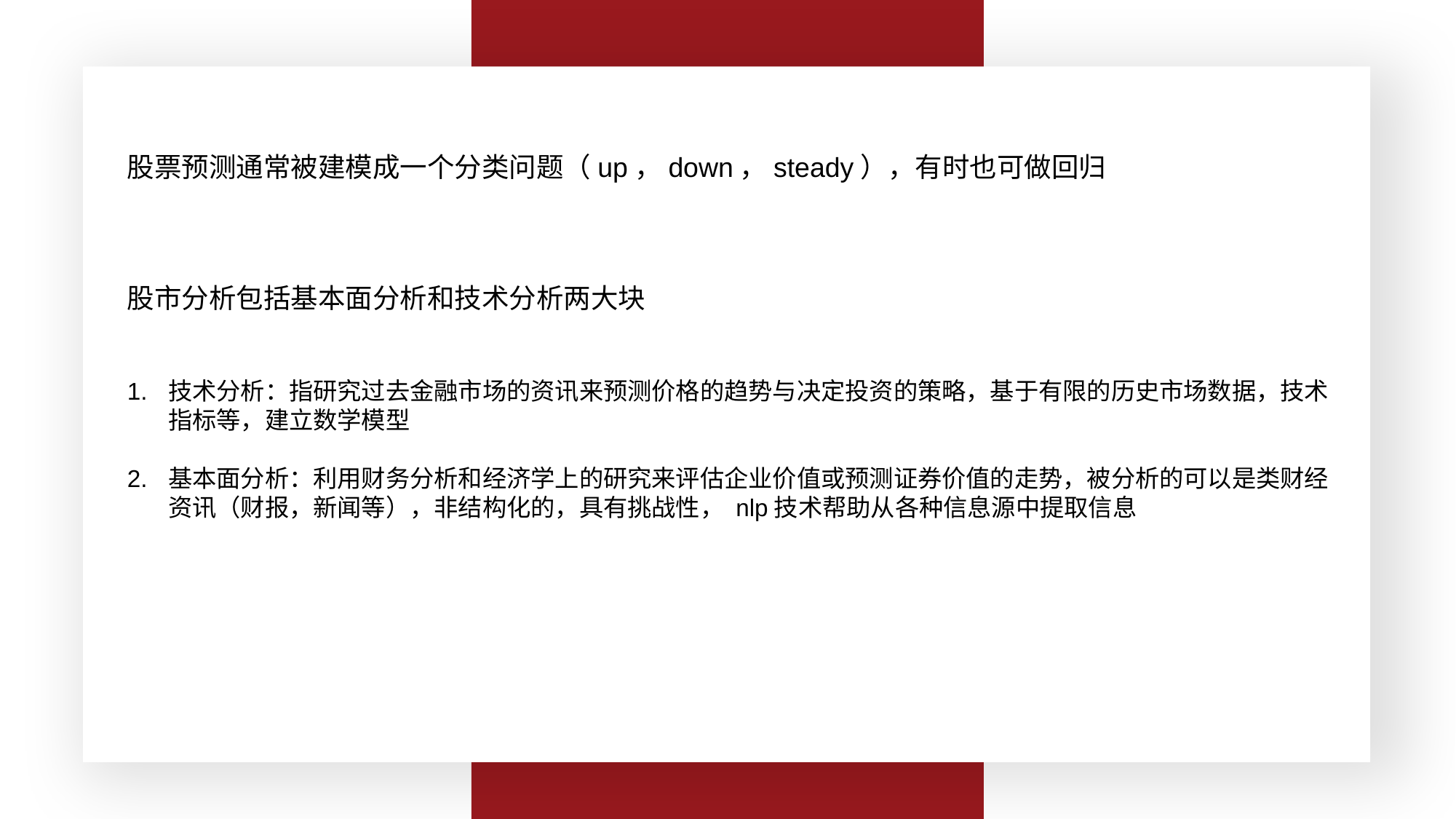

股票预测通常被建模成一个分类问题（up，down，steady），有时也可做回归

股市分析包括基本面分析和技术分析两大块

技术分析：指研究过去金融市场的资讯来预测价格的趋势与决定投资的策略，基于有限的历史市场数据，技术指标等，建立数学模型

基本面分析：利用财务分析和经济学上的研究来评估企业价值或预测证券价值的走势，被分析的可以是类财经资讯（财报，新闻等），非结构化的，具有挑战性， nlp技术帮助从各种信息源中提取信息